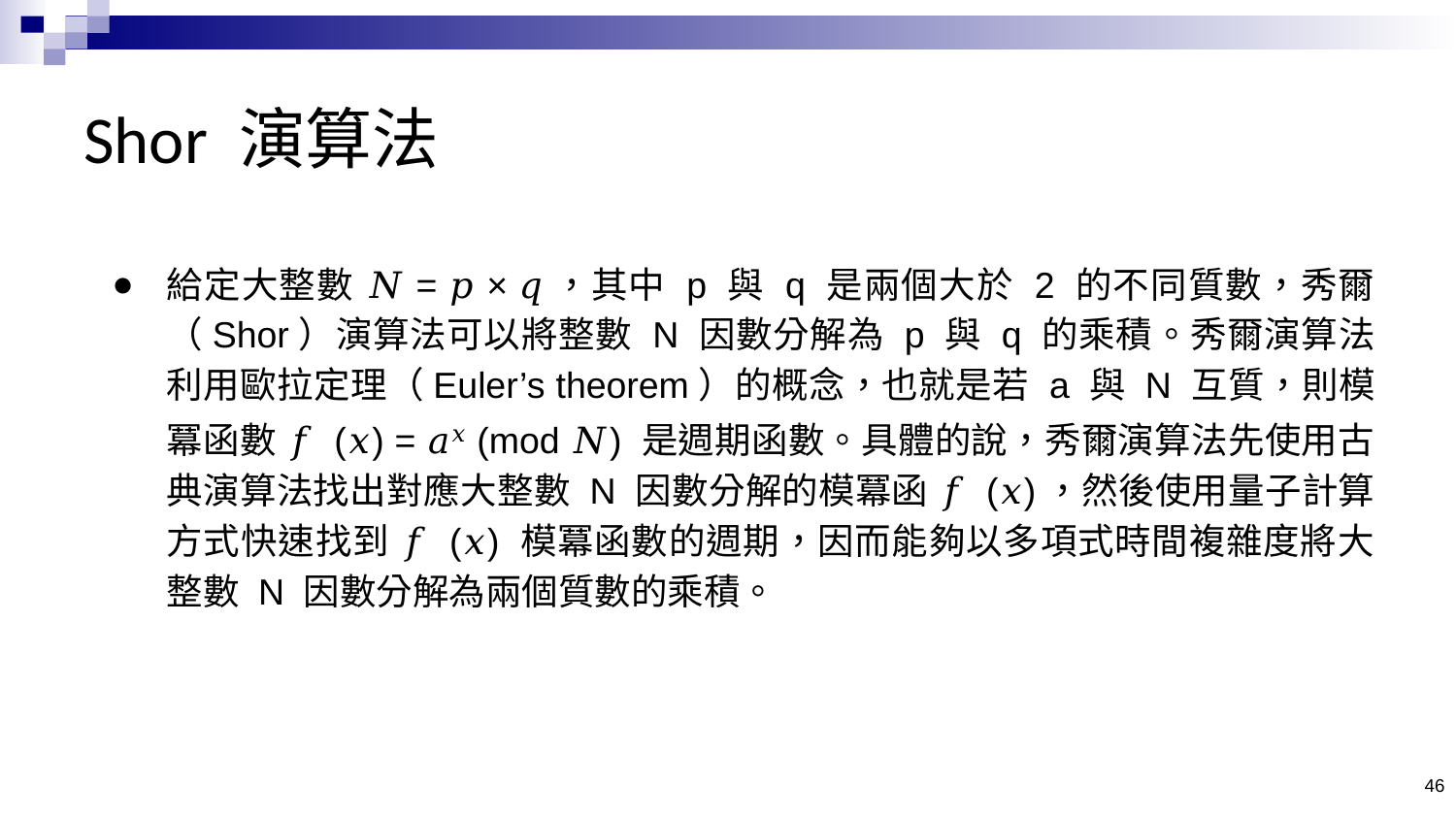

# Shor 演算法
給定大整數 𝑁 = 𝑝 × 𝑞，其中 p 與 q 是兩個大於 2 的不同質數，秀爾（Shor）演算法可以將整數 N 因數分解為 p 與 q 的乘積。秀爾演算法利用歐拉定理（Euler’s theorem）的概念，也就是若 a 與 N 互質，則模冪函數 𝑓 (𝑥) = 𝑎𝑥 (mod 𝑁) 是週期函數。具體的說，秀爾演算法先使用古典演算法找出對應大整數 N 因數分解的模冪函 𝑓 (𝑥)，然後使用量子計算方式快速找到 𝑓 (𝑥) 模冪函數的週期，因而能夠以多項式時間複雜度將大整數 N 因數分解為兩個質數的乘積。
46